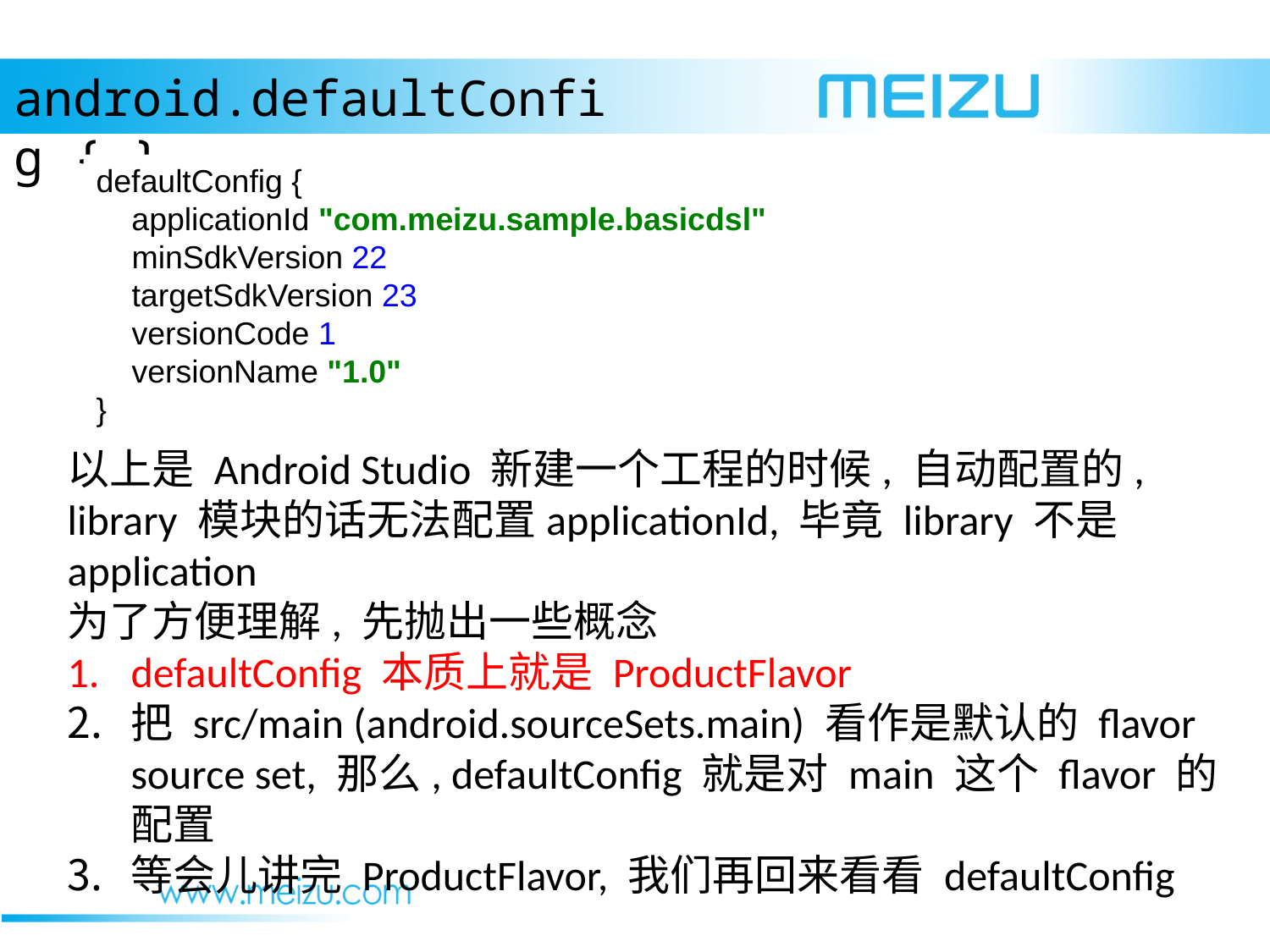

android.defaultConfig { }
defaultConfig {
    applicationId "com.meizu.sample.basicdsl"
    minSdkVersion 22
    targetSdkVersion 23
    versionCode 1
    versionName "1.0"
}
以上是 Android Studio 新建一个工程的时候, 自动配置的, library 模块的话无法配置applicationId, 毕竟 library 不是 application
为了方便理解, 先抛出一些概念
defaultConfig 本质上就是 ProductFlavor
把 src/main (android.sourceSets.main) 看作是默认的 flavor source set, 那么, defaultConfig 就是对 main 这个 flavor 的配置
等会儿讲完 ProductFlavor, 我们再回来看看 defaultConfig